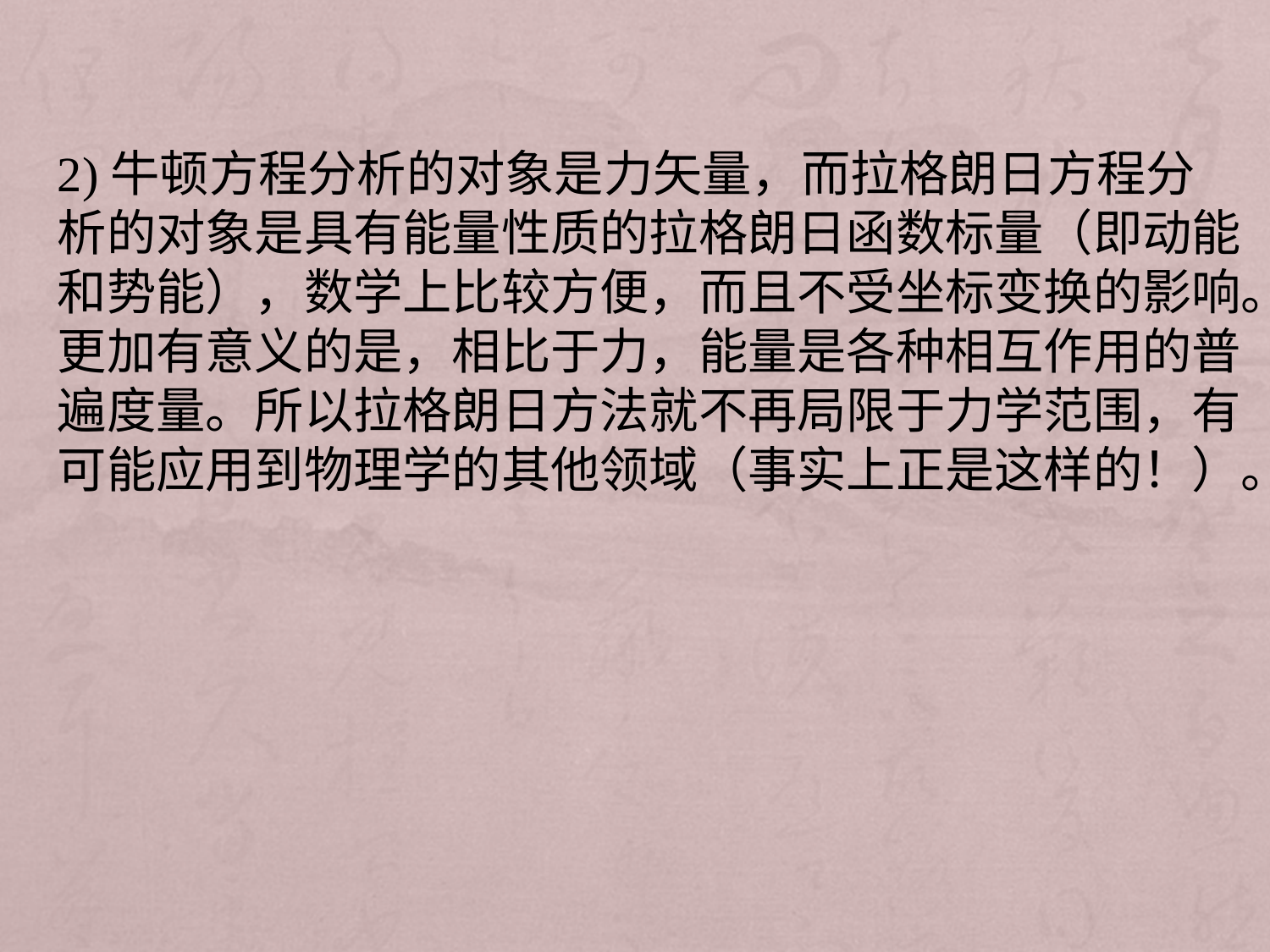

2)牛顿方程分析的对象是力矢量，而拉格朗日方程分析的对象是具有能量性质的拉格朗日函数标量（即动能和势能），数学上比较方便，而且不受坐标变换的影响。更加有意义的是，相比于力，能量是各种相互作用的普遍度量。所以拉格朗日方法就不再局限于力学范围，有可能应用到物理学的其他领域（事实上正是这样的！）。